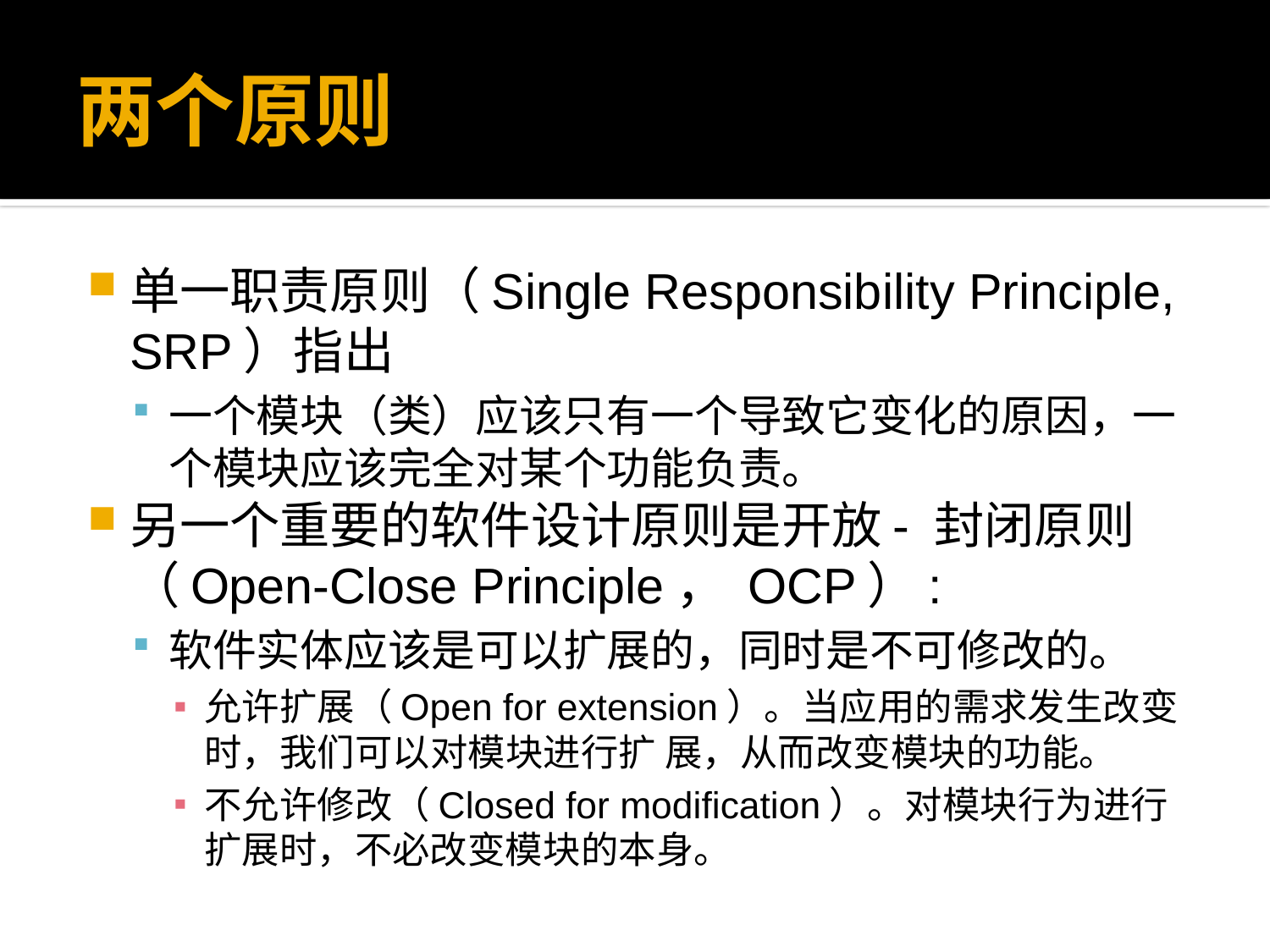

# 两个原则
单一职责原则（Single Responsibility Principle, SRP）指出
一个模块（类）应该只有一个导致它变化的原因，一个模块应该完全对某个功能负责。
另一个重要的软件设计原则是开放- 封闭原则（Open-Close Principle， OCP）:
软件实体应该是可以扩展的，同时是不可修改的。
允许扩展（Open for extension）。当应用的需求发生改变时，我们可以对模块进行扩 展，从而改变模块的功能。
不允许修改（Closed for modification）。对模块行为进行扩展时，不必改变模块的本身。